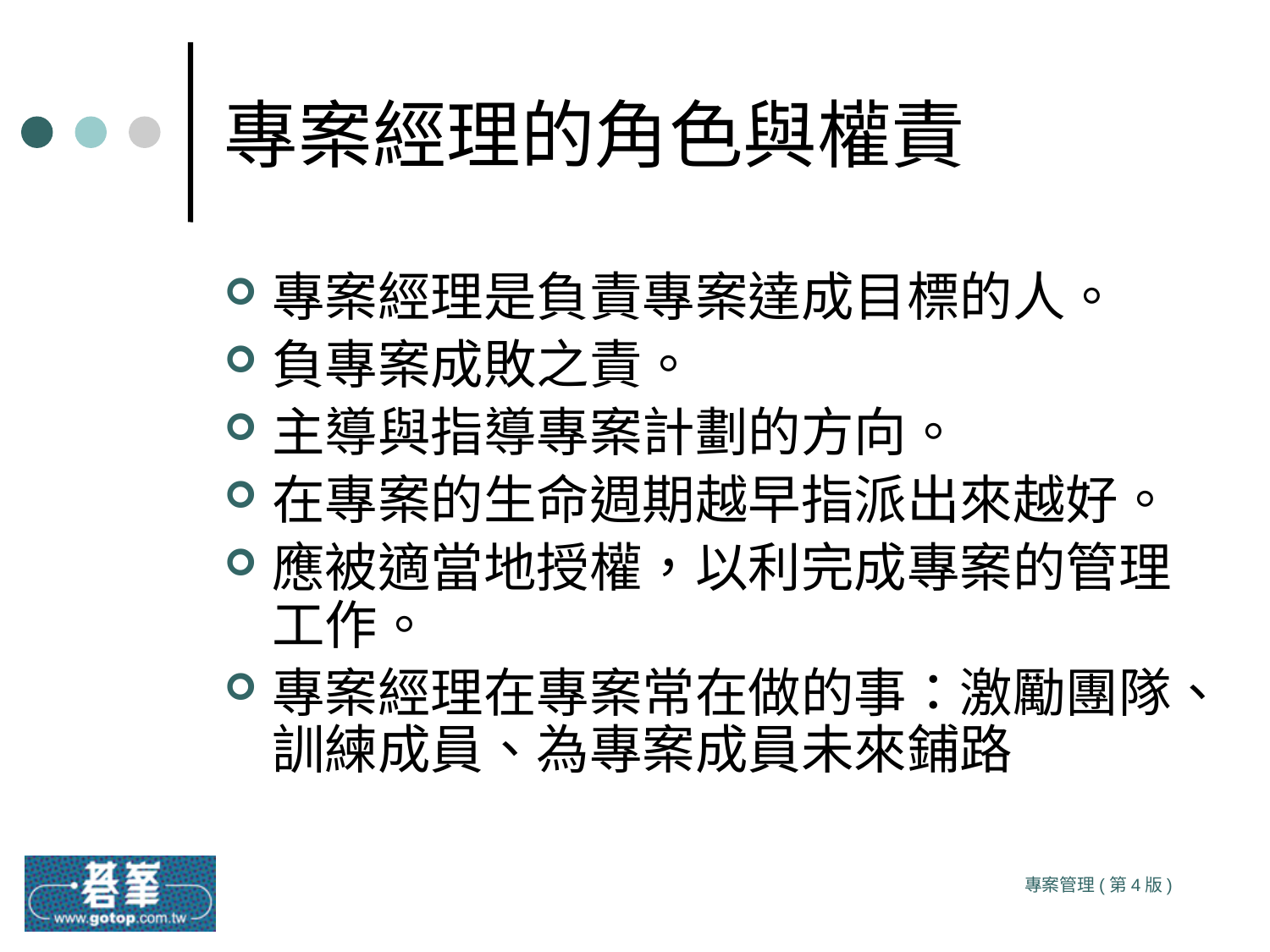

# 專案經理的角色與權責
專案經理是負責專案達成目標的人。
負專案成敗之責。
主導與指導專案計劃的方向。
在專案的生命週期越早指派出來越好。
應被適當地授權，以利完成專案的管理工作。
專案經理在專案常在做的事：激勵團隊、訓練成員、為專案成員未來鋪路
專案管理(第4版)